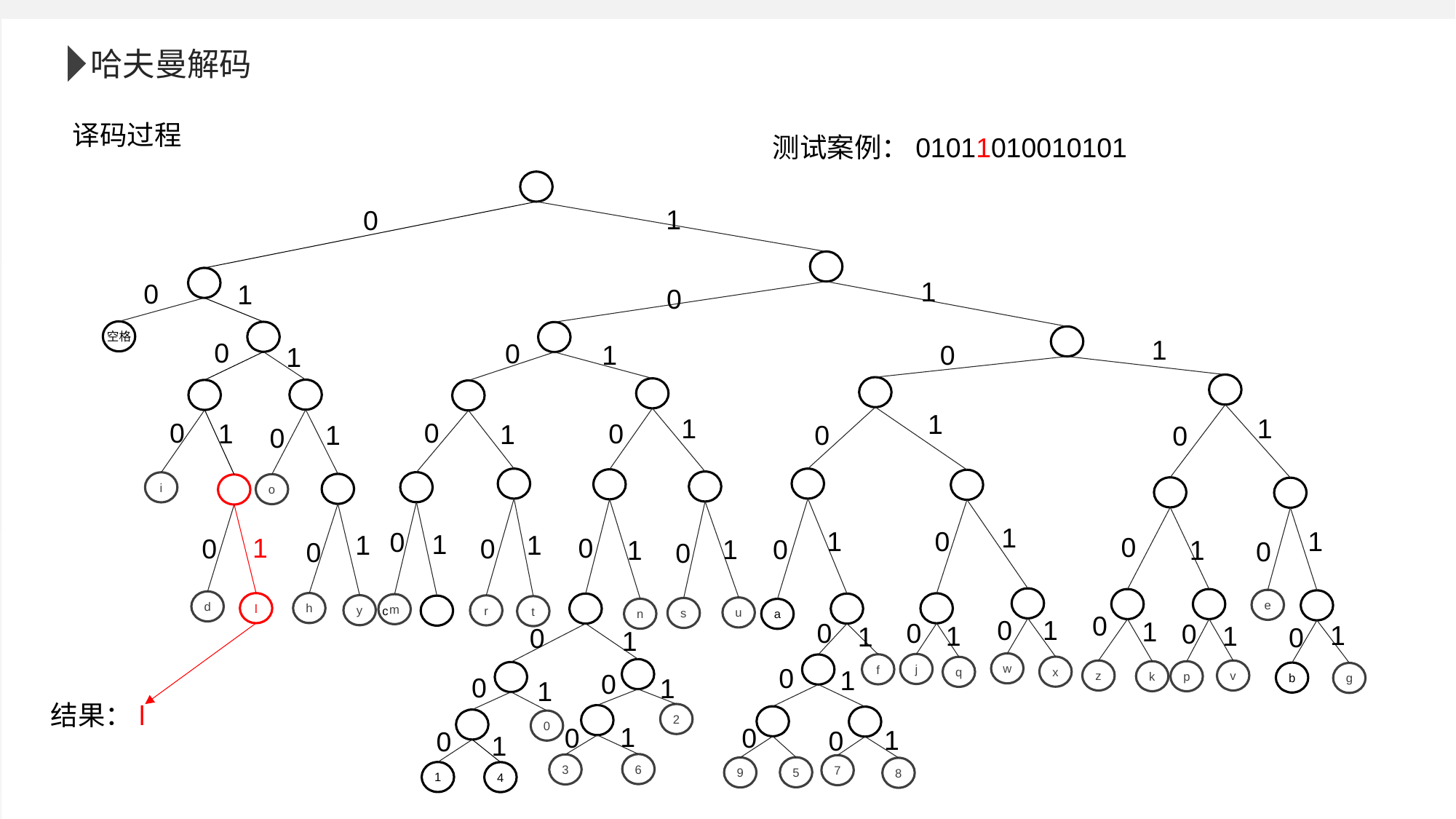

哈夫曼解码

译码过程
测试案例：01011010010101

1
0

1
0
1
0
空格

1
0
0
0
1
1

1
1
1
0
0
1
0
1
0
1
0
0

i

o

1
0
1
1
0
1
1
1
0
1
0
0
0
0
1
1
1
0
0
0

e

d
h
l

m
y
r
c
t
u
s
n
a
0
1
0
1
0
0
0
1
1
1
1
0
0
1
w
j
f

0
x
q
1

v
z
0
k
p

b
g
0
1
1
结果：l
2

0
1
0
0
1
0
0
1
6
3
7
5
9
8
1
4